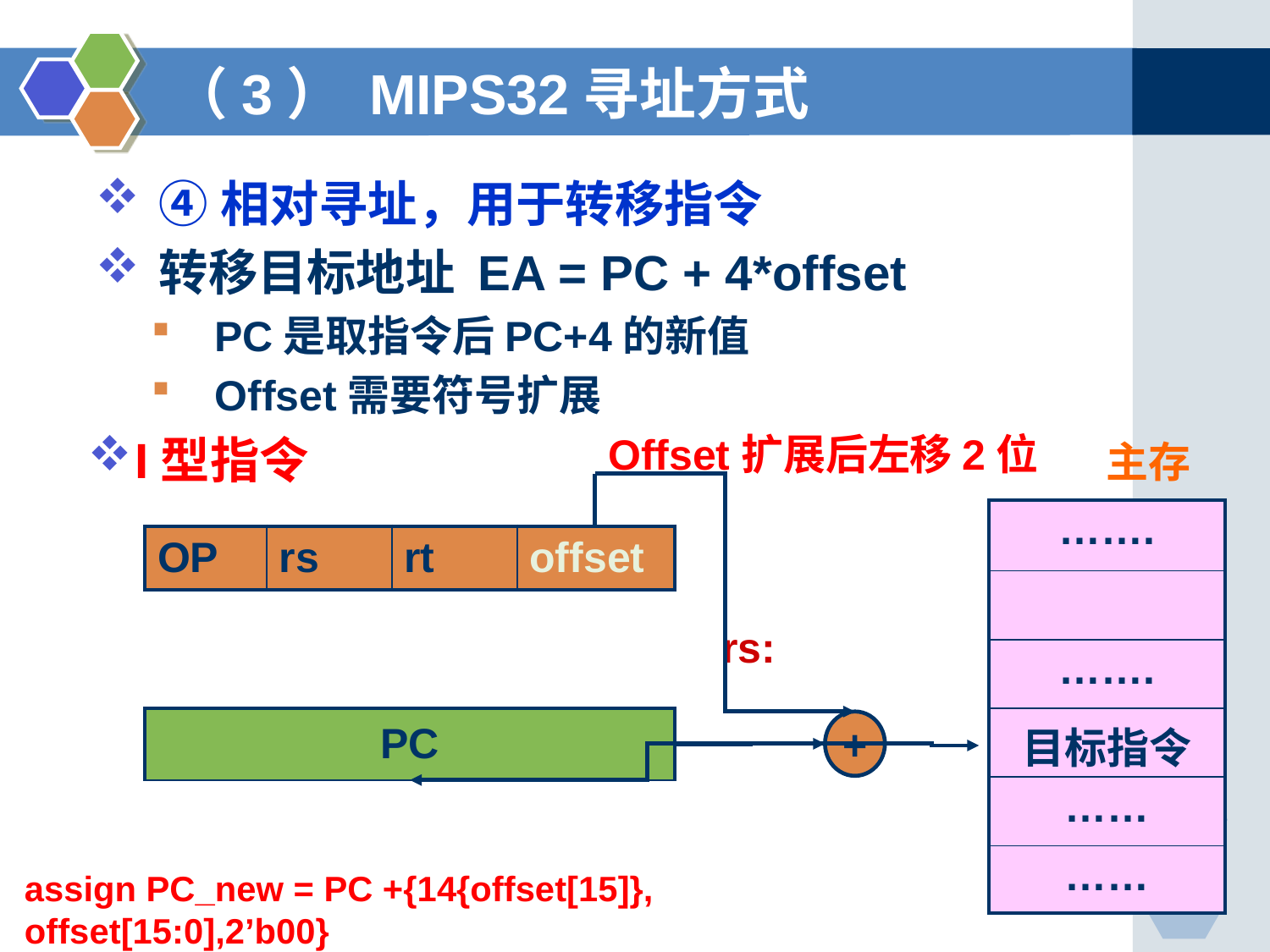

# （3） MIPS32寻址方式
④相对寻址，用于转移指令
转移目标地址 EA = PC + 4*offset
PC是取指令后PC+4的新值
Offset需要符号扩展
I型指令
Offset扩展后左移2位
主存
| ……. |
| --- |
|  |
| ……. |
| 目标指令 |
| …… |
| …… |
| OP | rs | rt | offset |
| --- | --- | --- | --- |
rs:
| PC |
| --- |
+
assign PC_new = PC +{14{offset[15]}, offset[15:0],2’b00}